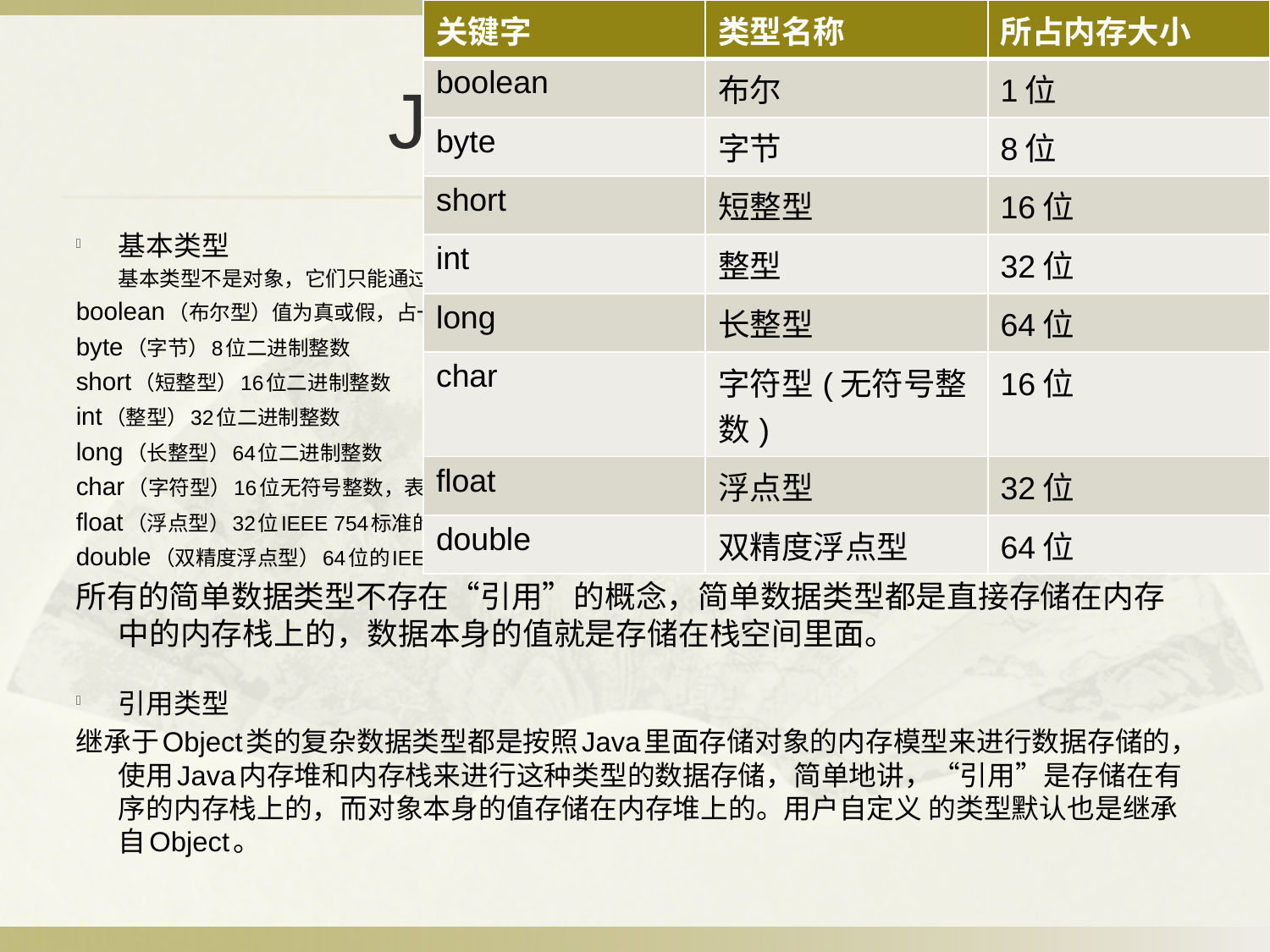

| 关键字 | 类型名称 | 所占内存大小 |
| --- | --- | --- |
| boolean | 布尔 | 1位 |
| byte | 字节 | 8位 |
| short | 短整型 | 16位 |
| int | 整型 | 32位 |
| long | 长整型 | 64位 |
| char | 字符型(无符号整数) | 16位 |
| float | 浮点型 | 32位 |
| double | 双精度浮点型 | 64位 |
# Java类型系统
基本类型
	基本类型不是对象，它们只能通过一些预定义的操作符来修改它们，例如，“+”、“－”、“&”、“|”及“=”等。
boolean（布尔型）值为真或假，占一个比特位
byte（字节）8位二进制整数
short（短整型）16位二进制整数
int（整型）32位二进制整数
long（长整型）64位二进制整数
char（字符型）16位无符号整数，表示一个UTF-16编码单元
float（浮点型）32位IEEE 754标准的浮点数
double（双精度浮点型）64位的IEEE 754标准的浮点数
所有的简单数据类型不存在“引用”的概念，简单数据类型都是直接存储在内存中的内存栈上的，数据本身的值就是存储在栈空间里面。

引用类型
继承于Object类的复杂数据类型都是按照Java里面存储对象的内存模型来进行数据存储的，使用Java内存堆和内存栈来进行这种类型的数据存储，简单地讲，“引用”是存储在有序的内存栈上的，而对象本身的值存储在内存堆上的。用户自定义 的类型默认也是继承自Object。